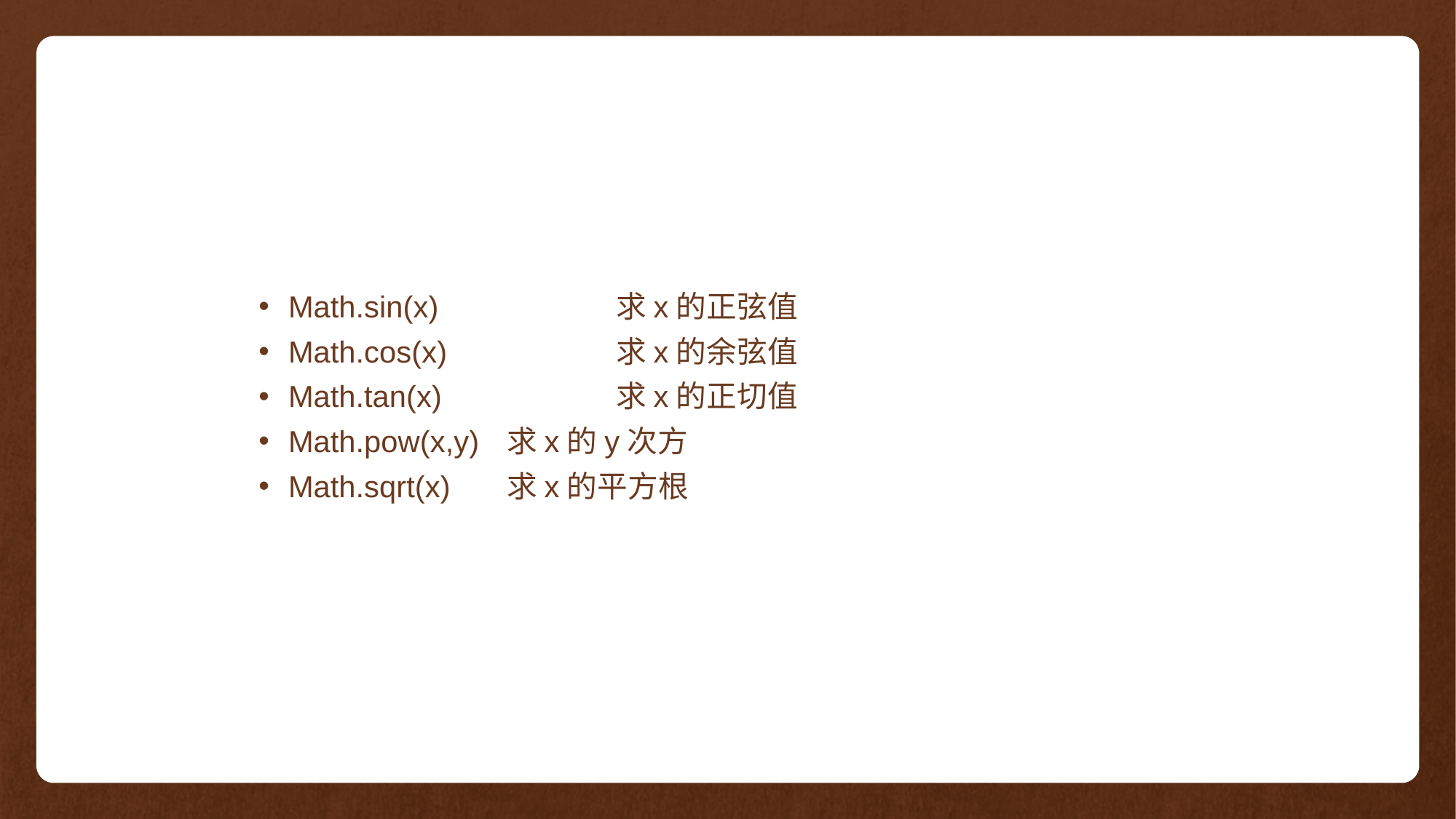

Math.sin(x)		求x的正弦值
Math.cos(x)		求x的余弦值
Math.tan(x)		求x的正切值
Math.pow(x,y)	求x的y次方
Math.sqrt(x)	求x的平方根